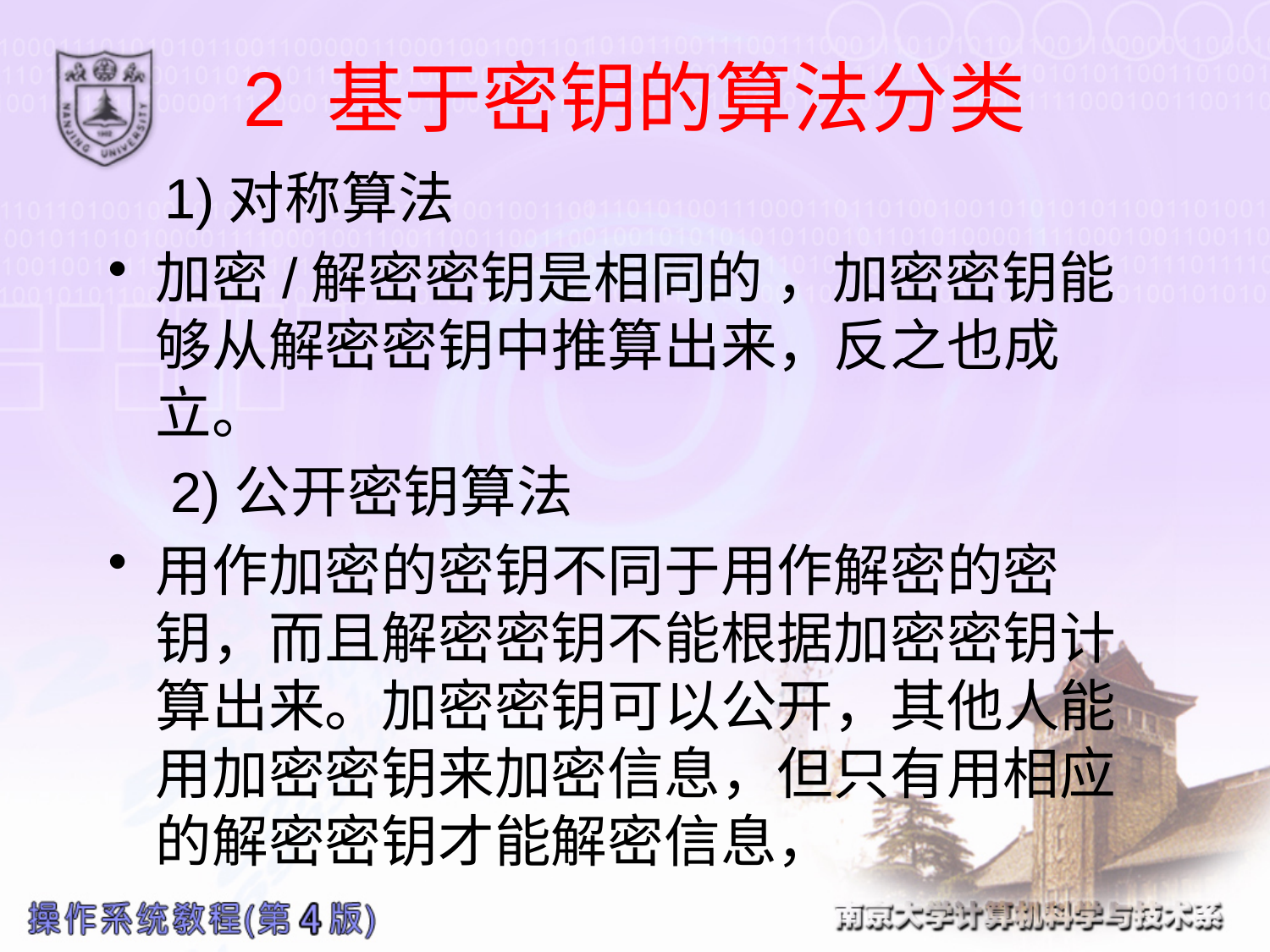

# 2 基于密钥的算法分类
    1)对称算法
加密/解密密钥是相同的 ，加密密钥能够从解密密钥中推算出来，反之也成立。
    2)公开密钥算法
用作加密的密钥不同于用作解密的密钥，而且解密密钥不能根据加密密钥计算出来。加密密钥可以公开，其他人能用加密密钥来加密信息，但只有用相应的解密密钥才能解密信息，